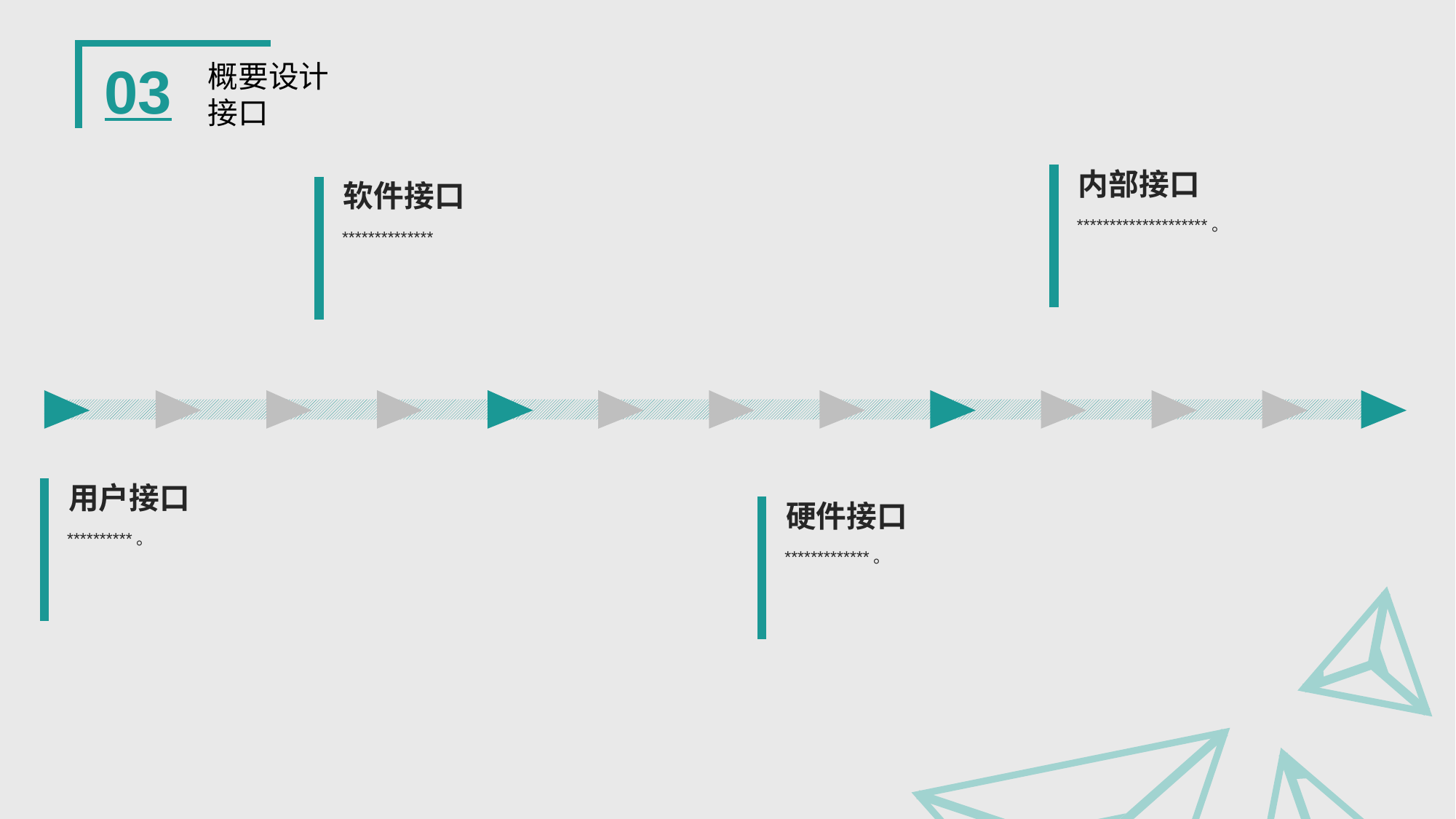

03
概要设计
接口
内部接口
软件接口
********************。
**************

用户接口
硬件接口
**********。
*************。